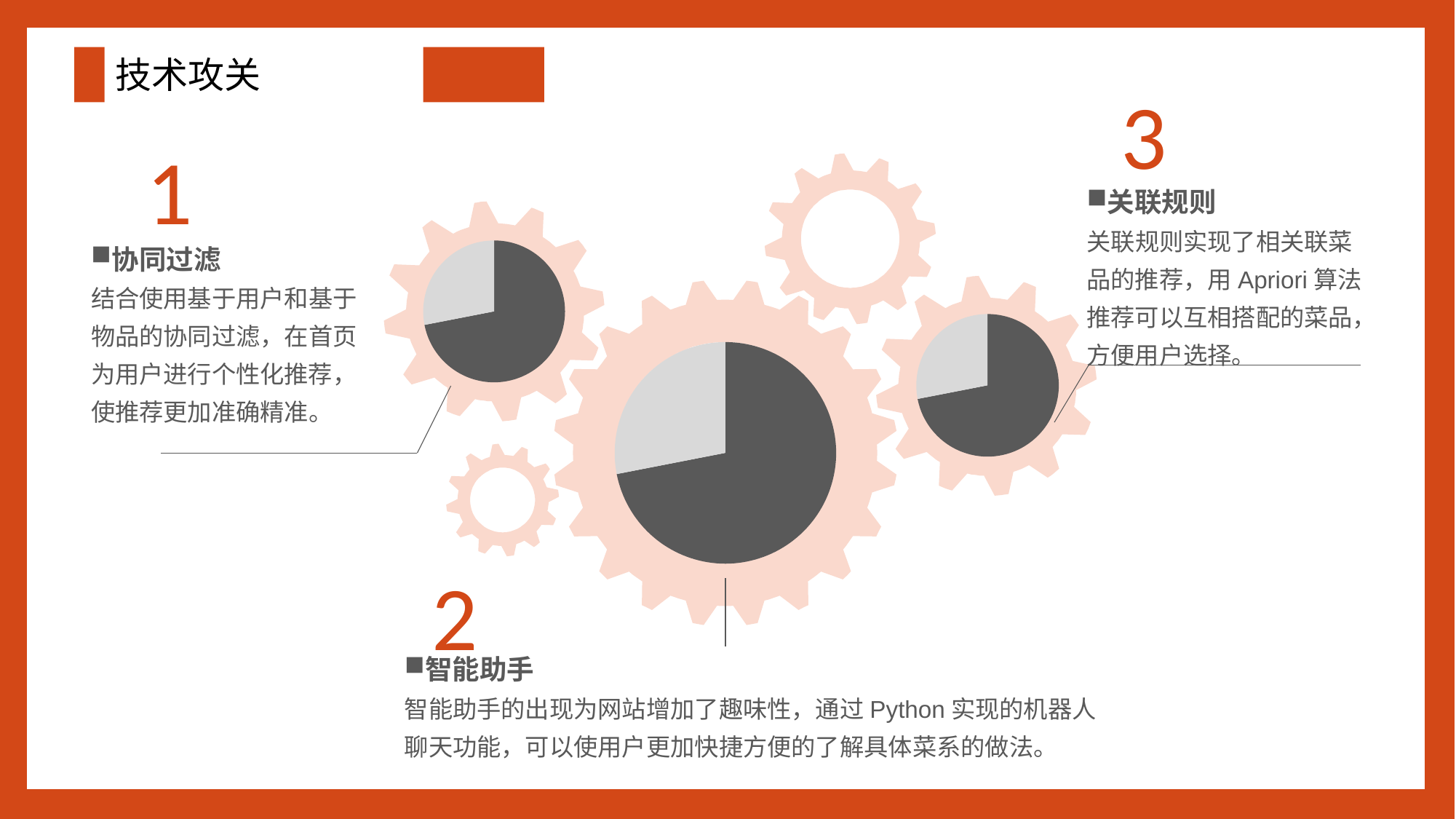

# 技术攻关
3
1

关联规则
关联规则实现了相关联菜品的推荐，用Apriori算法推荐可以互相搭配的菜品，方便用户选择。

### Chart

| Category | 销售 |
|---|---|
| 第一季度 | 8.2 |
| 第二季度 | 3.2 |
协同过滤
结合使用基于用户和基于物品的协同过滤，在首页为用户进行个性化推荐，使推荐更加准确精准。

### Chart

| Category | 销售 |
|---|---|
| 第一季度 | 8.2 |
| 第二季度 | 3.2 |

### Chart

| Category | 销售 |
|---|---|
| 第一季度 | 8.2 |
| 第二季度 | 3.2 |
2
智能助手
智能助手的出现为网站增加了趣味性，通过Python实现的机器人聊天功能，可以使用户更加快捷方便的了解具体菜系的做法。